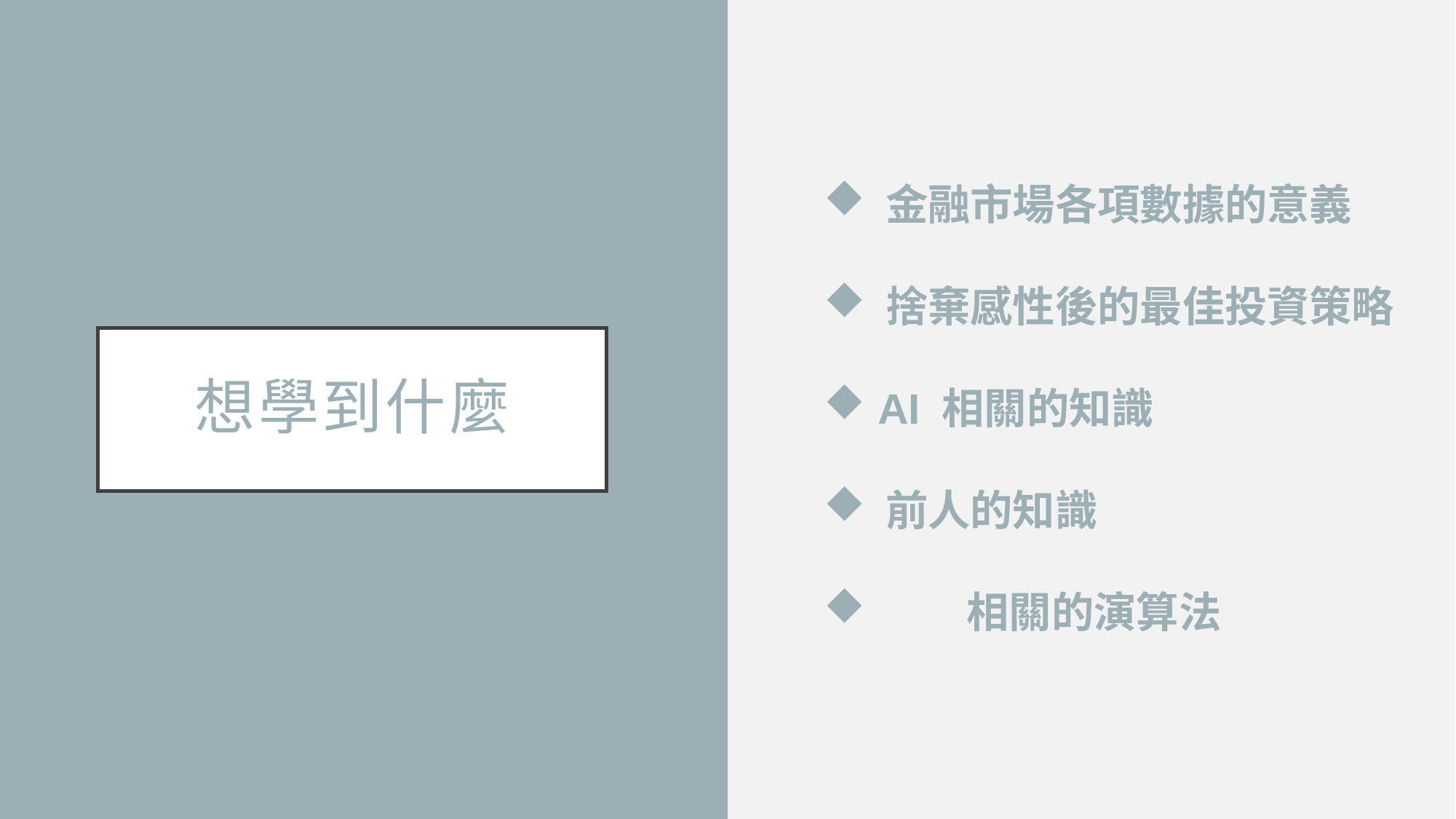

金融市場各項數據的意義

 捨棄感性後的最佳投資策略

 AI 相關的知識

 前人的知識

	相關的演算法
# 想學到什麼